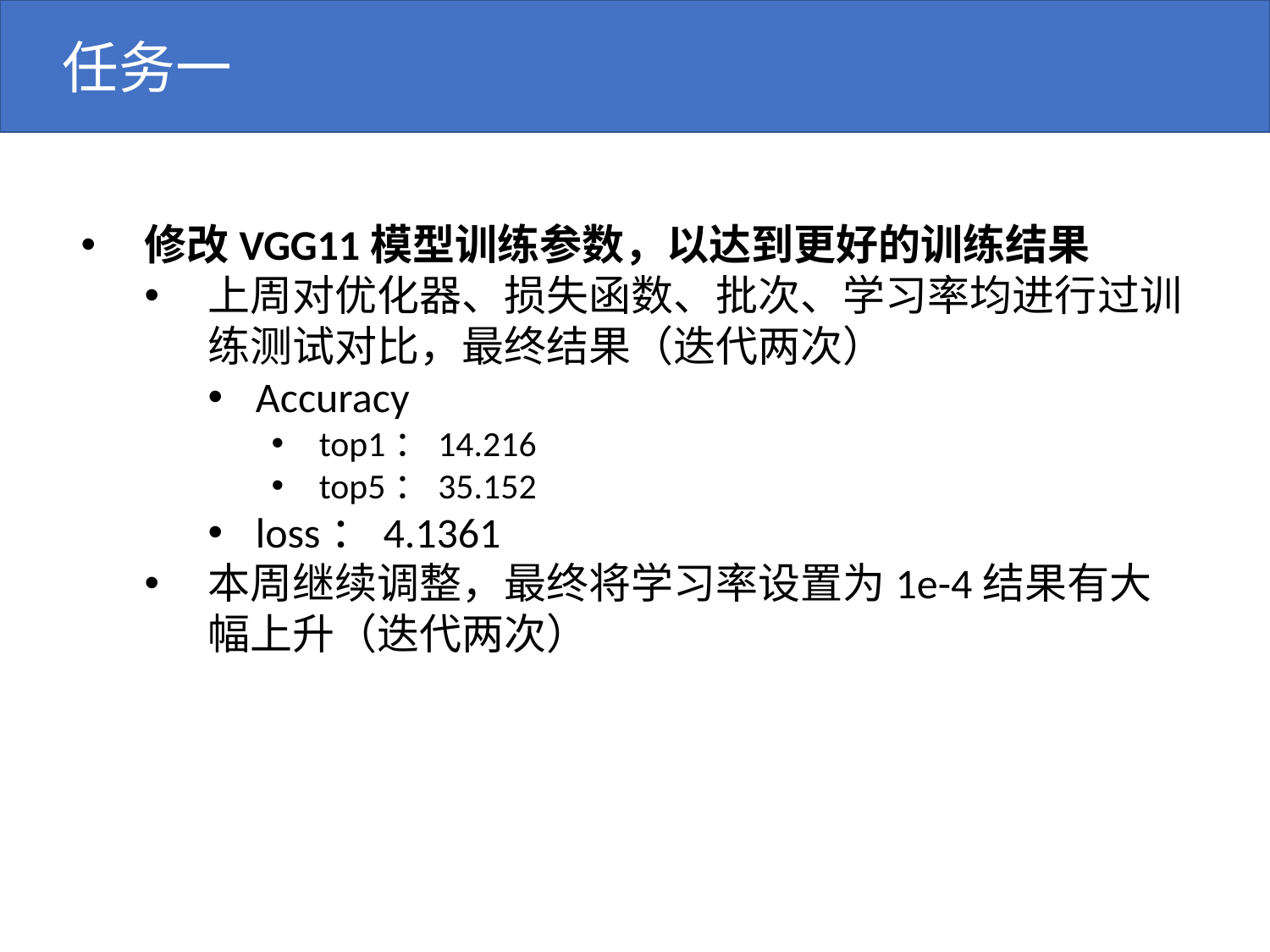

任务一
修改VGG11模型训练参数，以达到更好的训练结果
上周对优化器、损失函数、批次、学习率均进行过训练测试对比，最终结果（迭代两次）
Accuracy
top1：14.216
top5：35.152
loss：4.1361
本周继续调整，最终将学习率设置为1e-4结果有大幅上升（迭代两次）